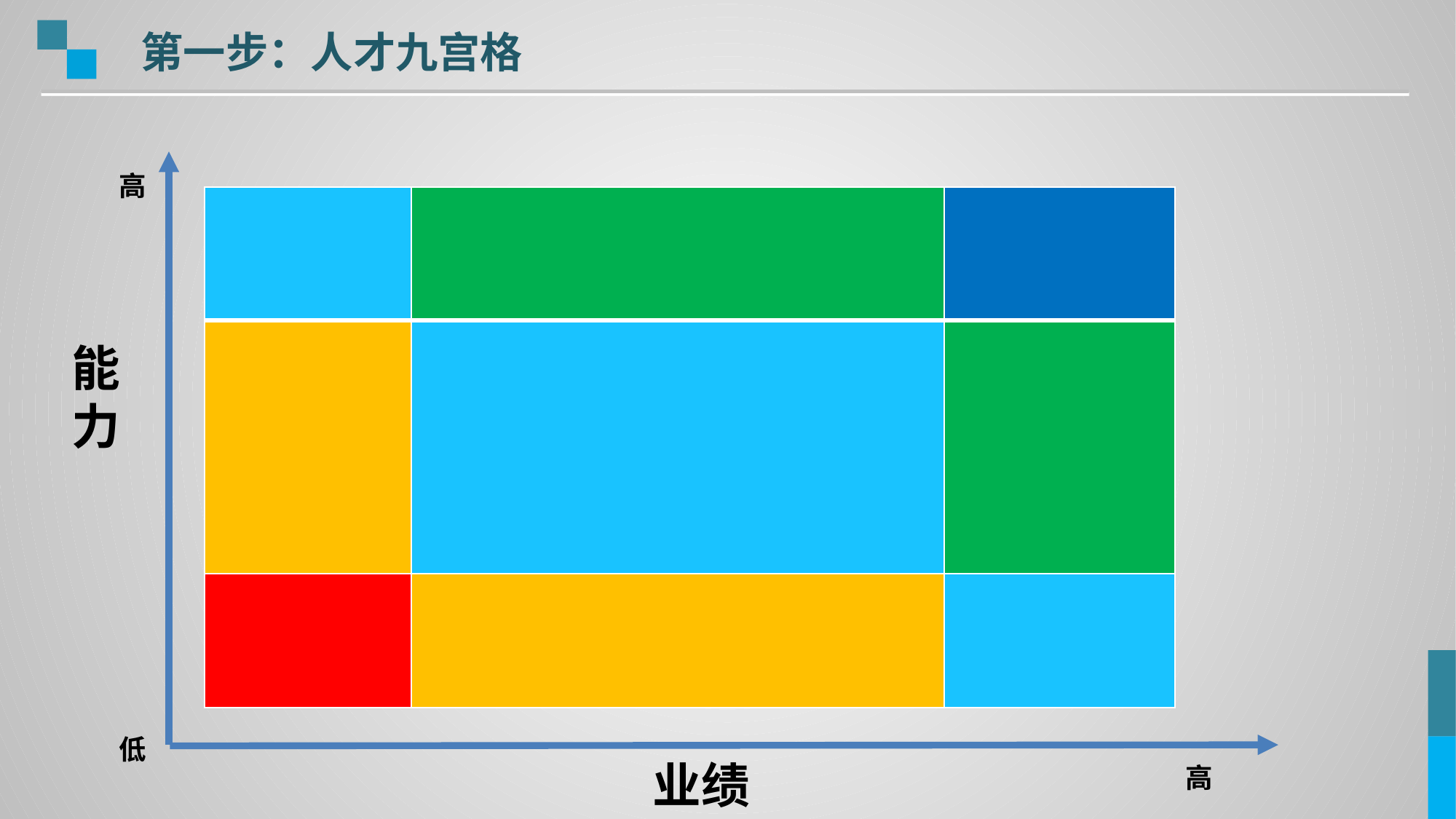

第一步：人才九宫格
高
|  |  |  |
| --- | --- | --- |
|  |  |  |
|  |  |  |
能力
低
业绩
高